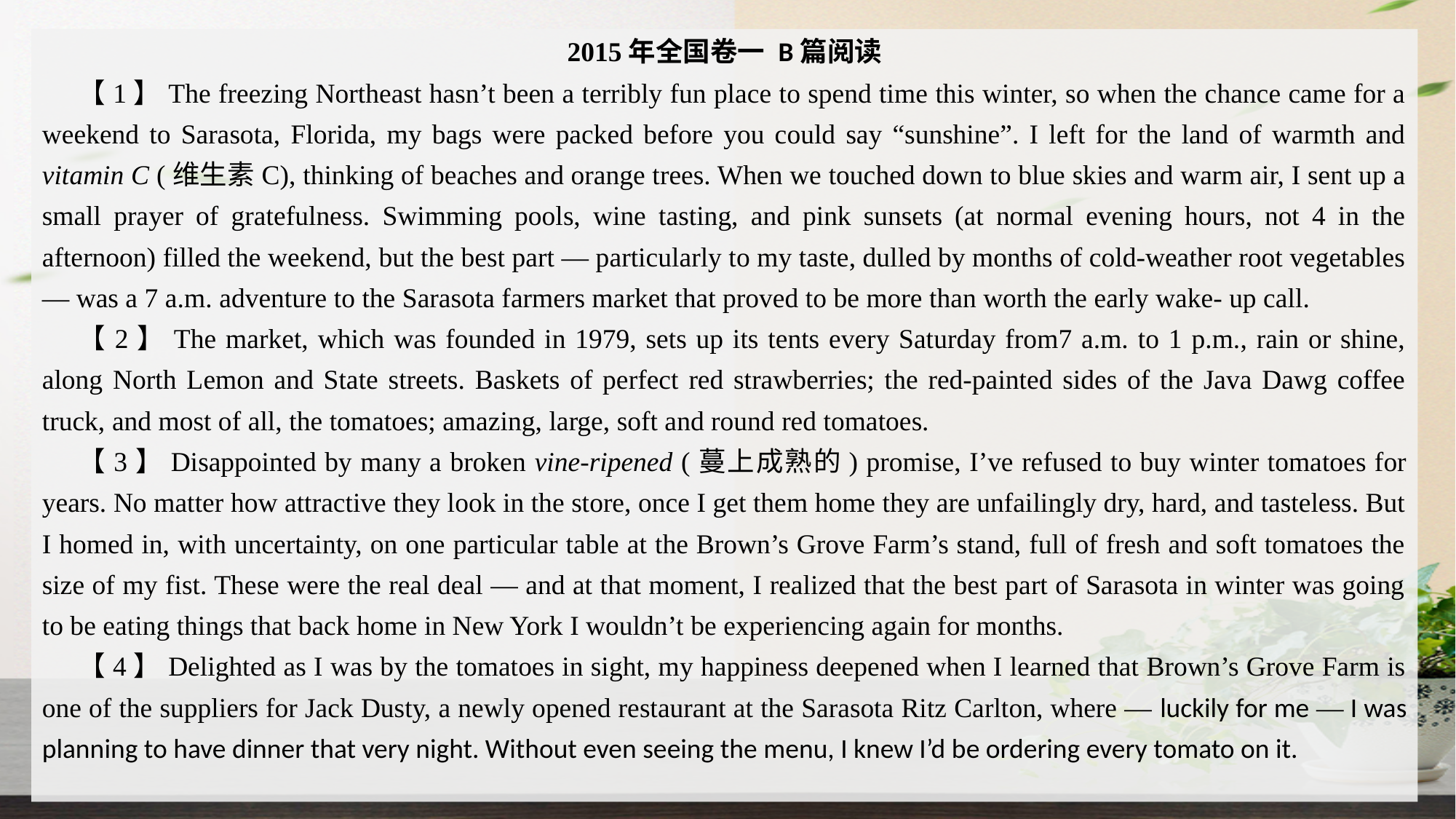

2015年全国卷一 B篇阅读
【1】The freezing Northeast hasn’t been a terribly fun place to spend time this winter, so when the chance came for a weekend to Sarasota, Florida, my bags were packed before you could say “sunshine”. I left for the land of warmth and vitamin C (维生素C), thinking of beaches and orange trees. When we touched down to blue skies and warm air, I sent up a small prayer of gratefulness. Swimming pools, wine tasting, and pink sunsets (at normal evening hours, not 4 in the afternoon) filled the weekend, but the best part — particularly to my taste, dulled by months of cold-weather root vegetables — was a 7 a.m. adventure to the Sarasota farmers market that proved to be more than worth the early wake- up call.
【2】The market, which was founded in 1979, sets up its tents every Saturday from7 a.m. to 1 p.m., rain or shine, along North Lemon and State streets. Baskets of perfect red strawberries; the red-painted sides of the Java Dawg coffee truck, and most of all, the tomatoes; amazing, large, soft and round red tomatoes.
【3】Disappointed by many a broken vine-ripened (蔓上成熟的) promise, I’ve refused to buy winter tomatoes for years. No matter how attractive they look in the store, once I get them home they are unfailingly dry, hard, and tasteless. But I homed in, with uncertainty, on one particular table at the Brown’s Grove Farm’s stand, full of fresh and soft tomatoes the size of my fist. These were the real deal — and at that moment, I realized that the best part of Sarasota in winter was going to be eating things that back home in New York I wouldn’t be experiencing again for months.
【4】Delighted as I was by the tomatoes in sight, my happiness deepened when I learned that Brown’s Grove Farm is one of the suppliers for Jack Dusty, a newly opened restaurant at the Sarasota Ritz Carlton, where — luckily for me — I was planning to have dinner that very night. Without even seeing the menu, I knew I’d be ordering every tomato on it.